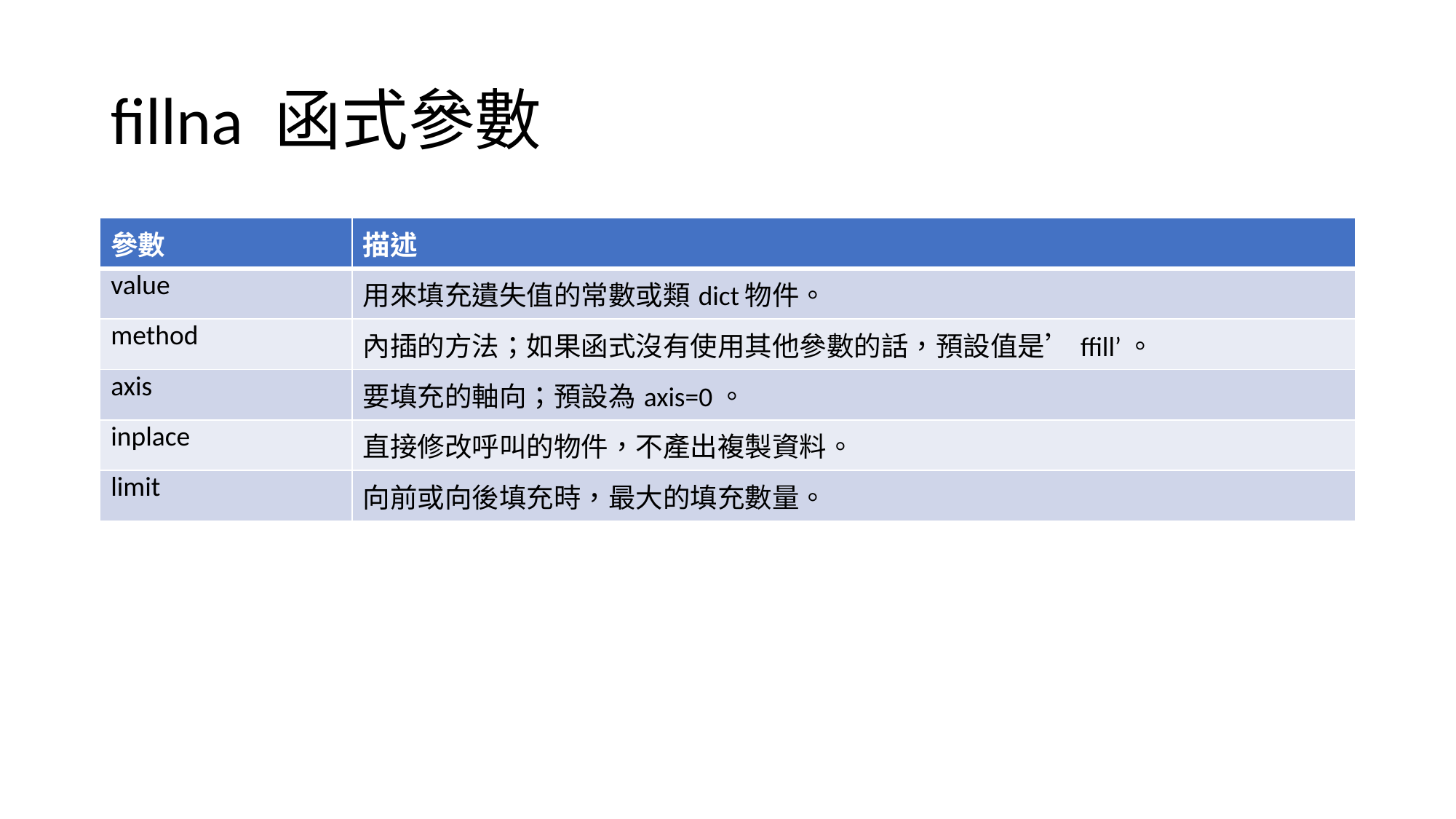

# fillna 函式參數
| 參數 | 描述 |
| --- | --- |
| value | 用來填充遺失值的常數或類dict物件。 |
| method | 內插的方法；如果函式沒有使用其他參數的話，預設值是’ffill’。 |
| axis | 要填充的軸向；預設為axis=0。 |
| inplace | 直接修改呼叫的物件，不產出複製資料。 |
| limit | 向前或向後填充時，最大的填充數量。 |